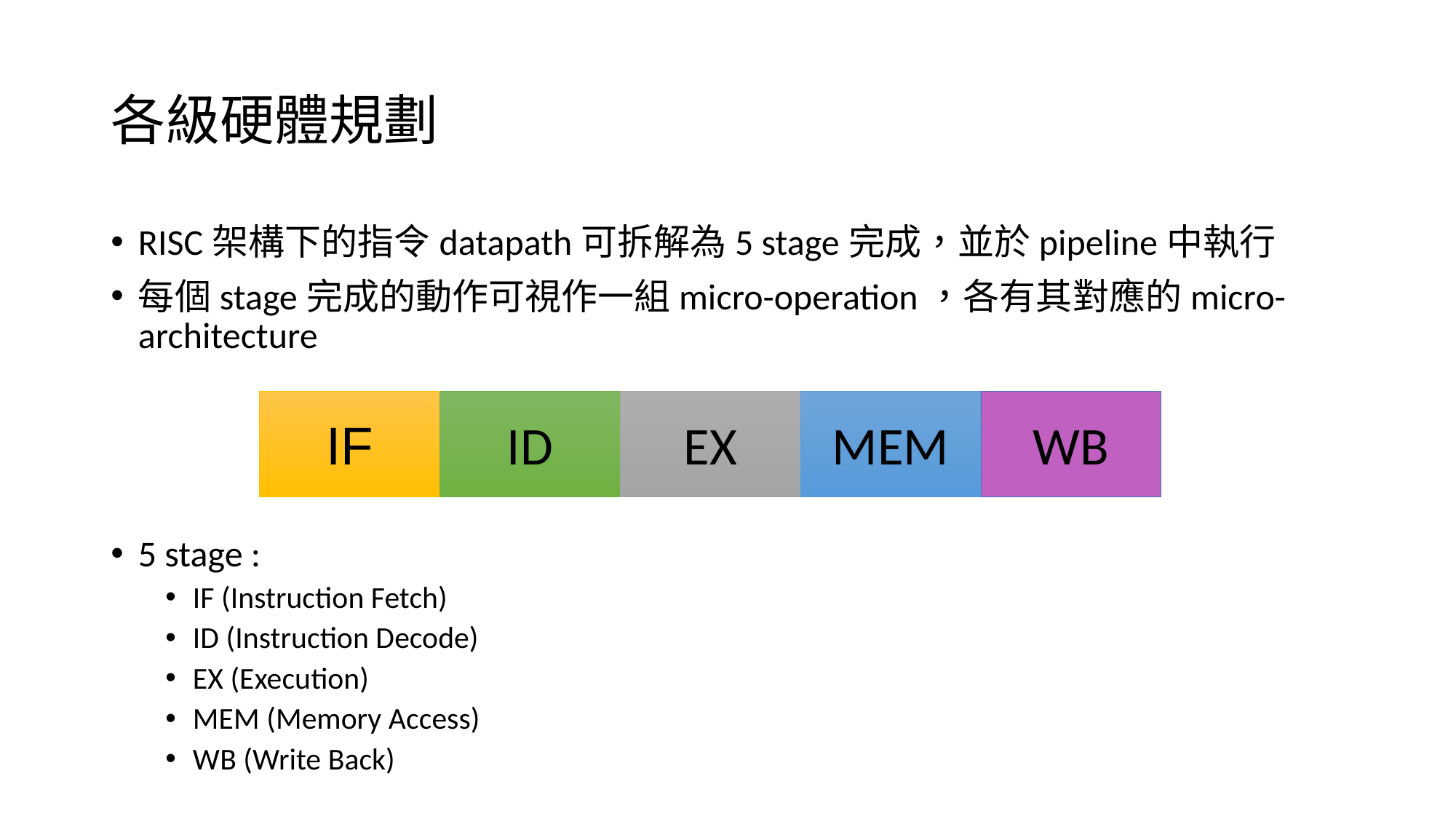

# 各級硬體規劃
RISC架構下的指令datapath可拆解為5 stage完成，並於pipeline中執行
每個stage完成的動作可視作一組micro-operation，各有其對應的micro-architecture

5 stage :
IF (Instruction Fetch)
ID (Instruction Decode)
EX (Execution)
MEM (Memory Access)
WB (Write Back)
IF
ID
EX
MEM
WB